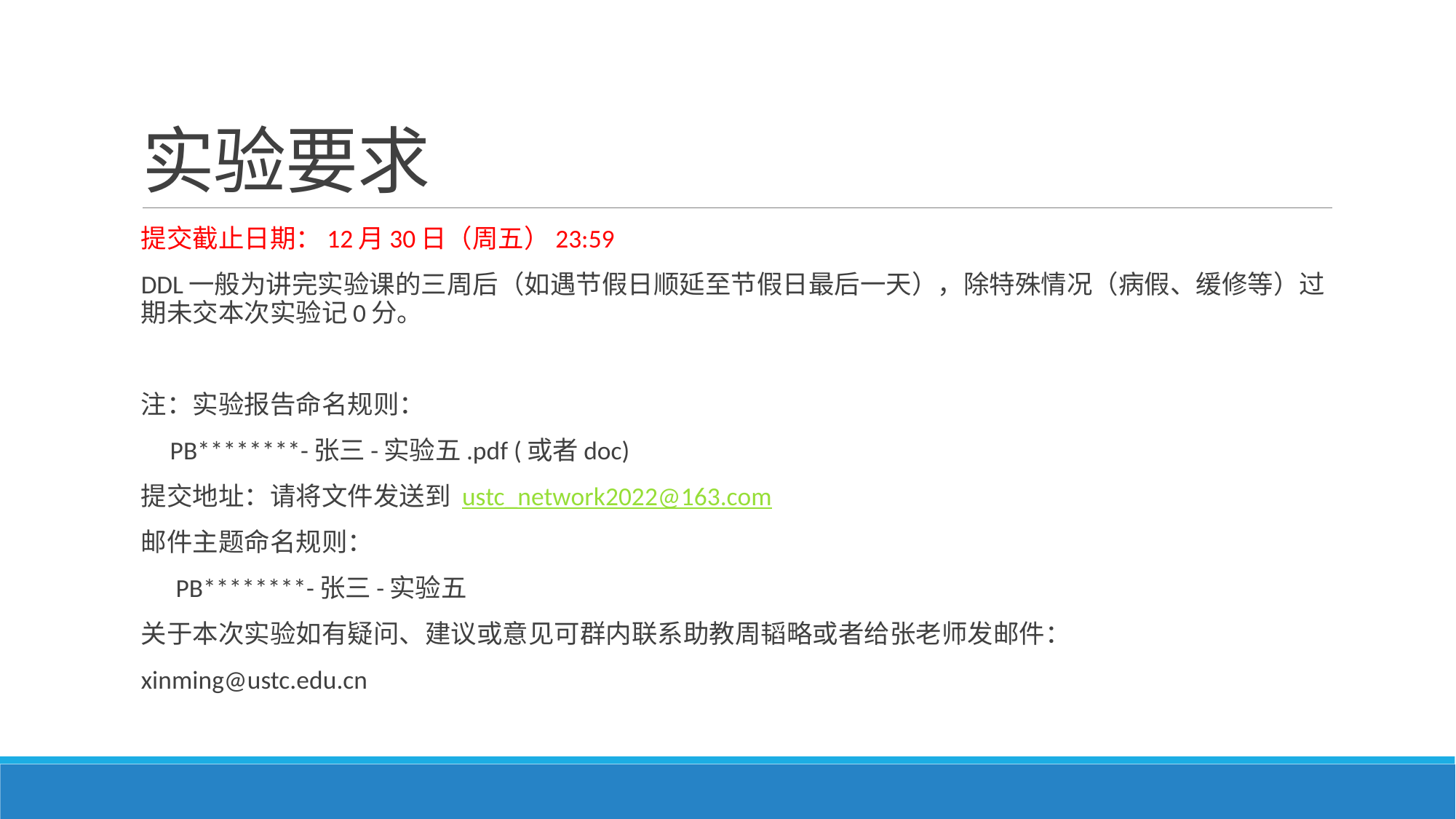

# 实验要求
提交截止日期：12月30日（周五）23:59
DDL一般为讲完实验课的三周后（如遇节假日顺延至节假日最后一天），除特殊情况（病假、缓修等）过期未交本次实验记0分。

注：实验报告命名规则：
     PB********-张三-实验五.pdf (或者doc)
提交地址：请将文件发送到 ustc_network2022@163.com
邮件主题命名规则：
      PB********-张三-实验五
关于本次实验如有疑问、建议或意见可群内联系助教周韬略或者给张老师发邮件：
xinming@ustc.edu.cn